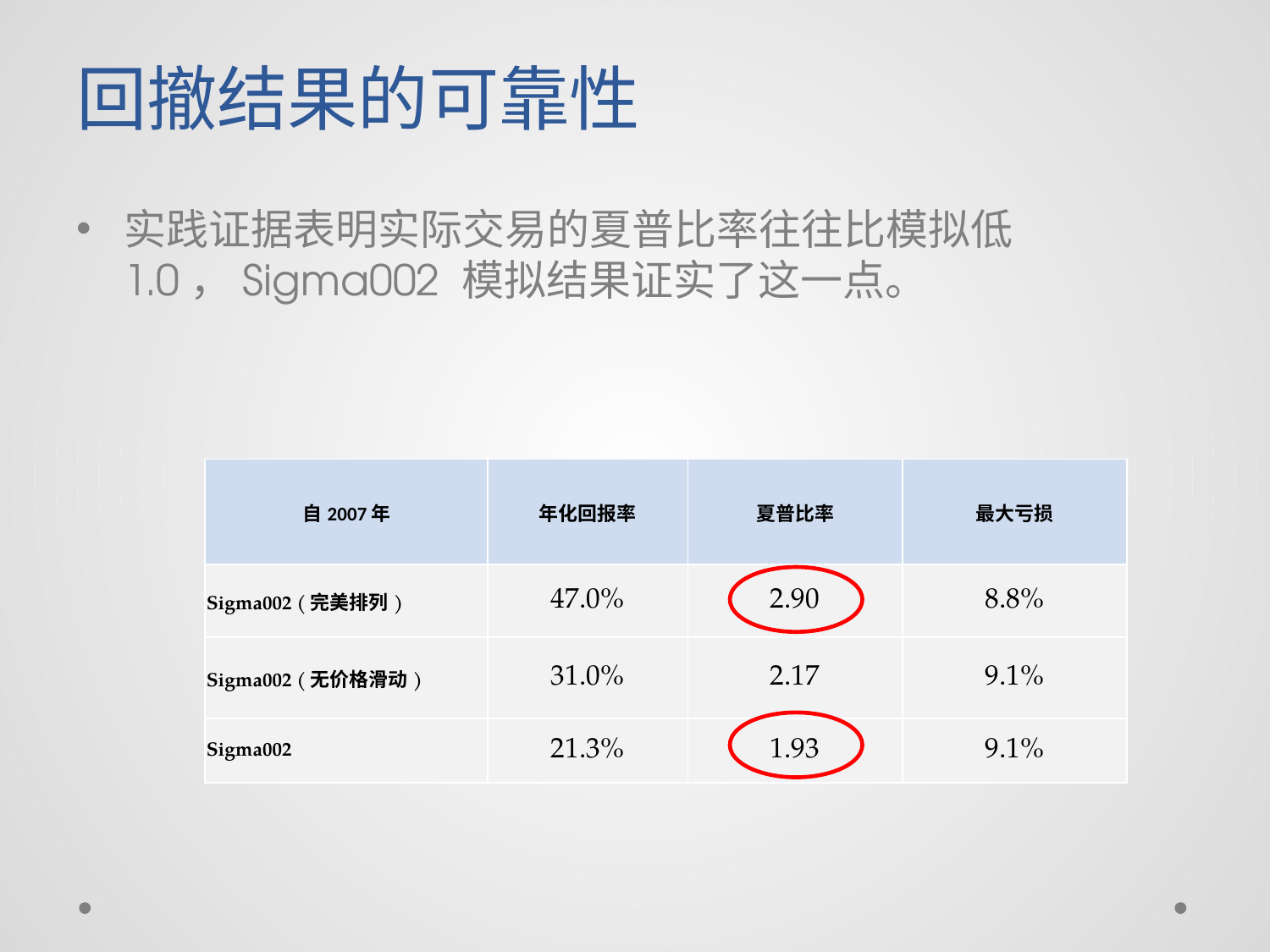

# 回撤结果的可靠性
实践证据表明实际交易的夏普比率往往比模拟低1.0，Sigma002 模拟结果证实了这一点。

| 自2007年 | 年化回报率 | 夏普比率 | 最大亏损 |
| --- | --- | --- | --- |
| Sigma002 (完美排列) | 47.0% | 2.90 | 8.8% |
| Sigma002 (无价格滑动) | 31.0% | 2.17 | 9.1% |
| Sigma002 | 21.3% | 1.93 | 9.1% |